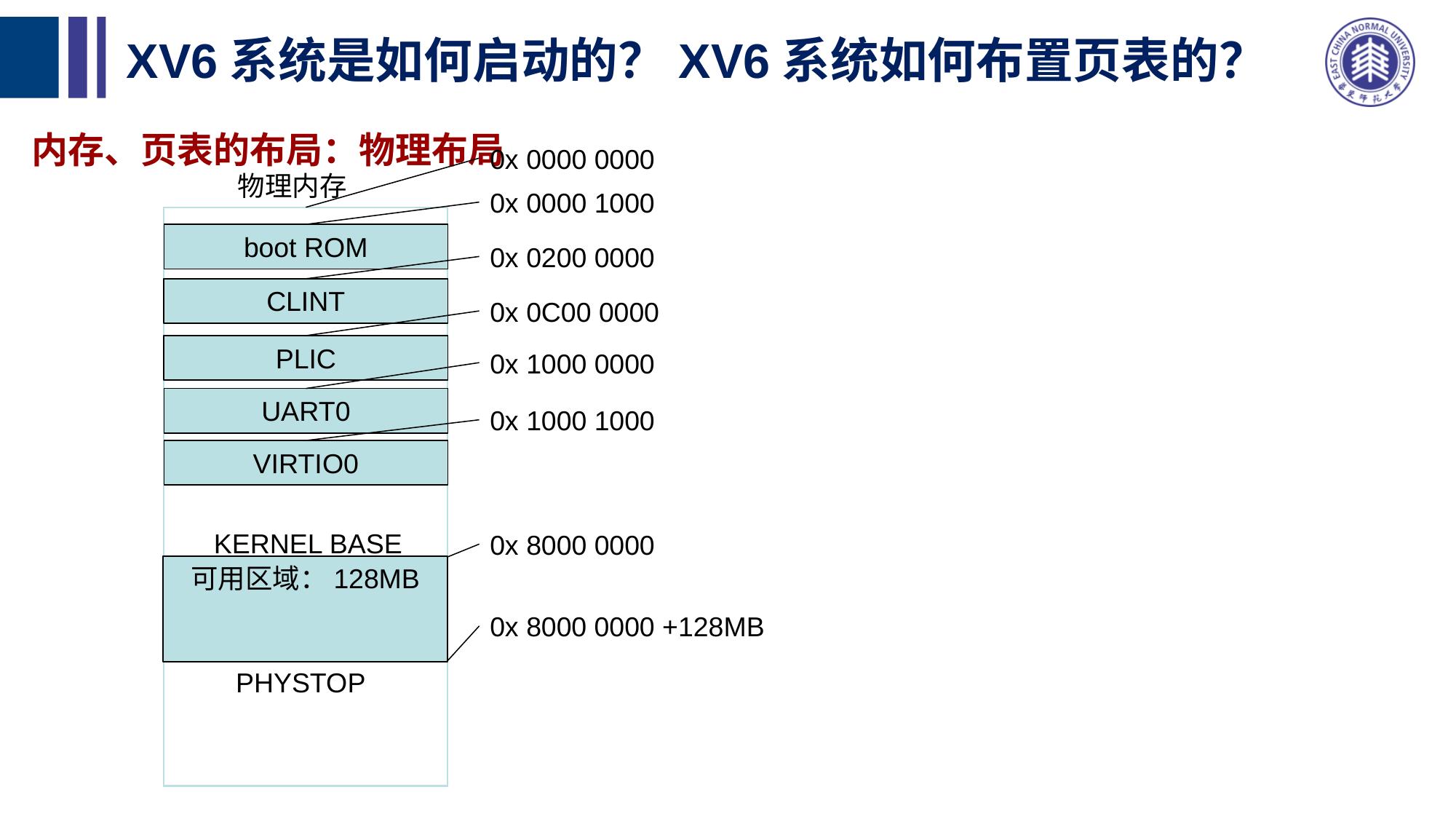

# XV6系统是如何启动的？XV6系统如何布置页表的？
内存、页表的布局：物理布局
0x 0000 0000
物理内存
0x 0000 1000

boot ROM
0x 0200 0000
CLINT
0x 0C00 0000
PLIC
0x 1000 0000
UART0
0x 1000 1000
VIRTIO0
KERNEL BASE
0x 8000 0000
可用区域：128MB
0x 8000 0000 +128MB

PHYSTOP